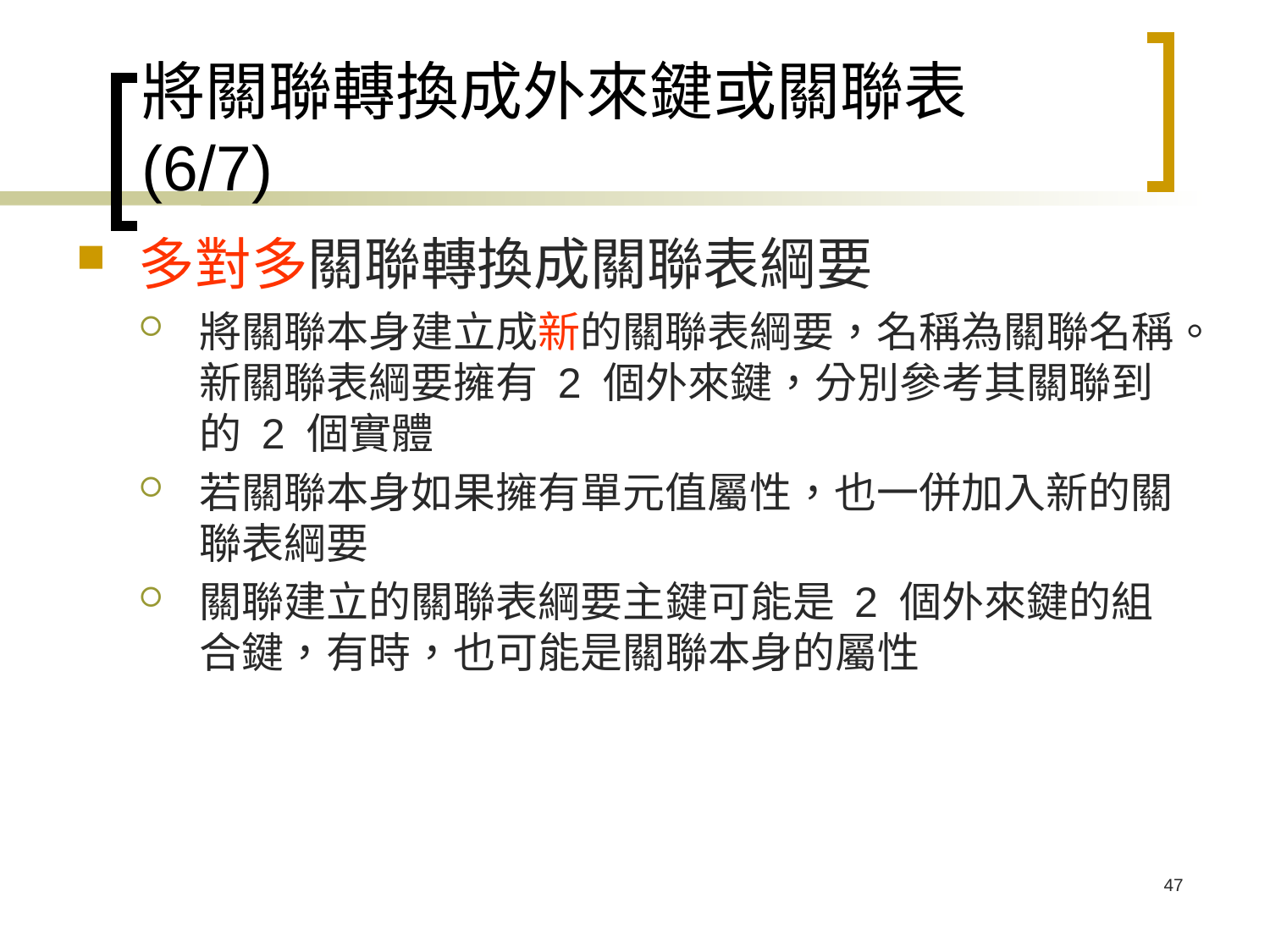

# 將關聯轉換成外來鍵或關聯表 (6/7)
多對多關聯轉換成關聯表綱要
將關聯本身建立成新的關聯表綱要，名稱為關聯名稱。新關聯表綱要擁有 2 個外來鍵，分別參考其關聯到的 2 個實體
若關聯本身如果擁有單元值屬性，也一併加入新的關聯表綱要
關聯建立的關聯表綱要主鍵可能是 2 個外來鍵的組合鍵，有時，也可能是關聯本身的屬性
47